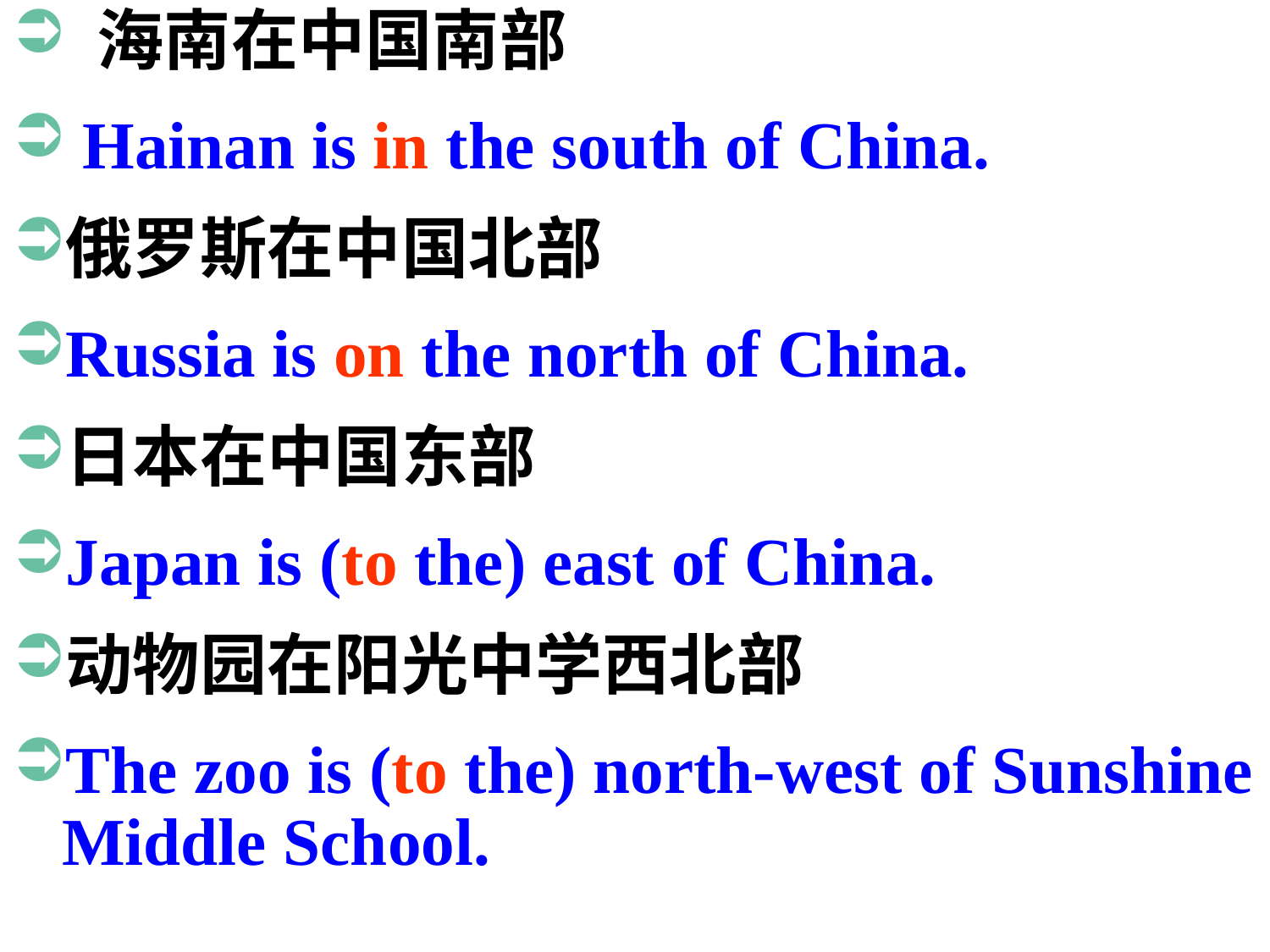

海南在中国南部
 Hainan is in the south of China.
俄罗斯在中国北部
Russia is on the north of China.
日本在中国东部
Japan is (to the) east of China.
动物园在阳光中学西北部
The zoo is (to the) north-west of Sunshine Middle School.